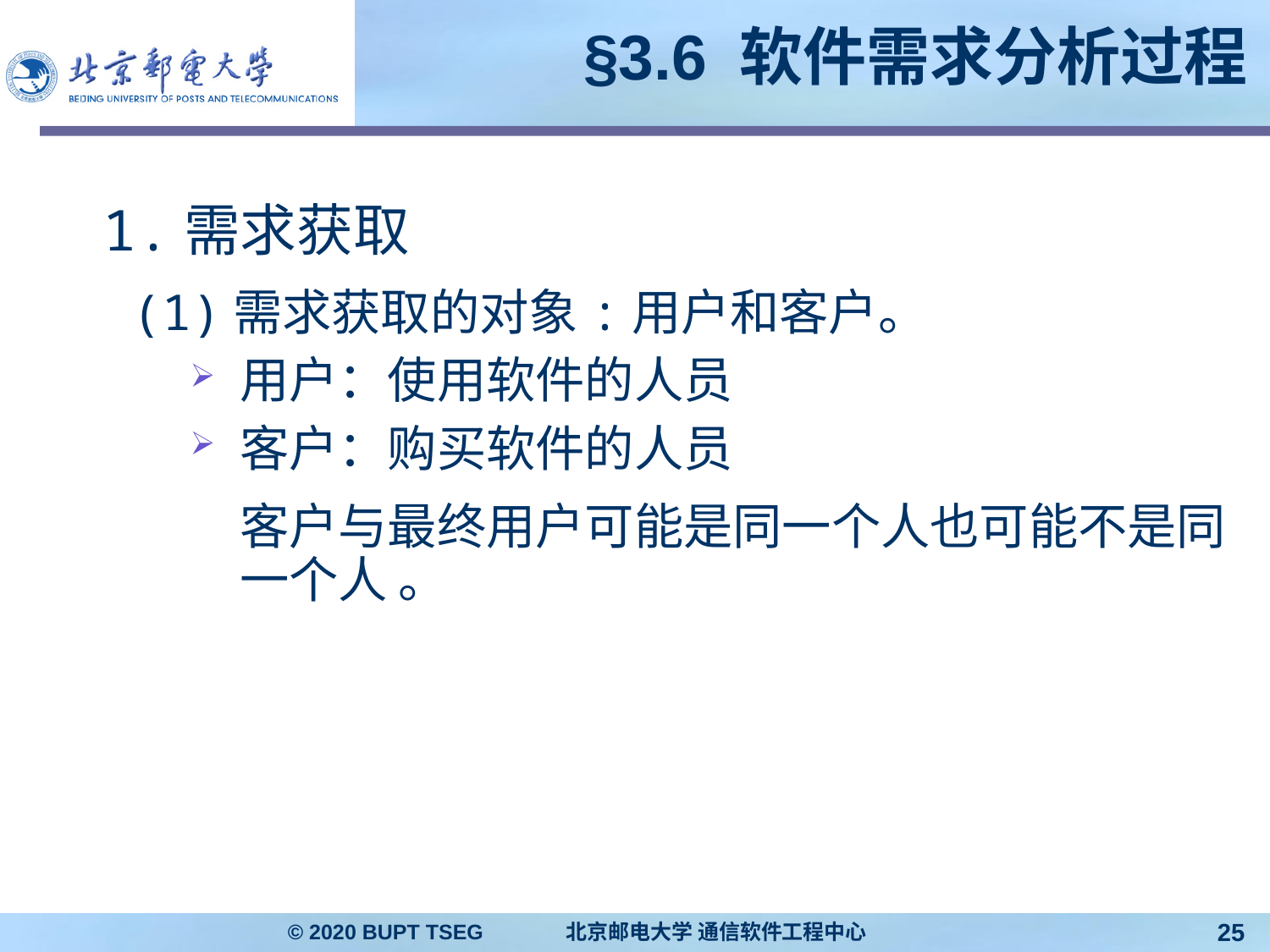

# §3.6 软件需求分析过程
1.需求获取
 (1)需求获取的对象:用户和客户。
用户：使用软件的人员
客户：购买软件的人员
	客户与最终用户可能是同一个人也可能不是同一个人 。
© 2020 BUPT TSEG             北京邮电大学 通信软件工程中心